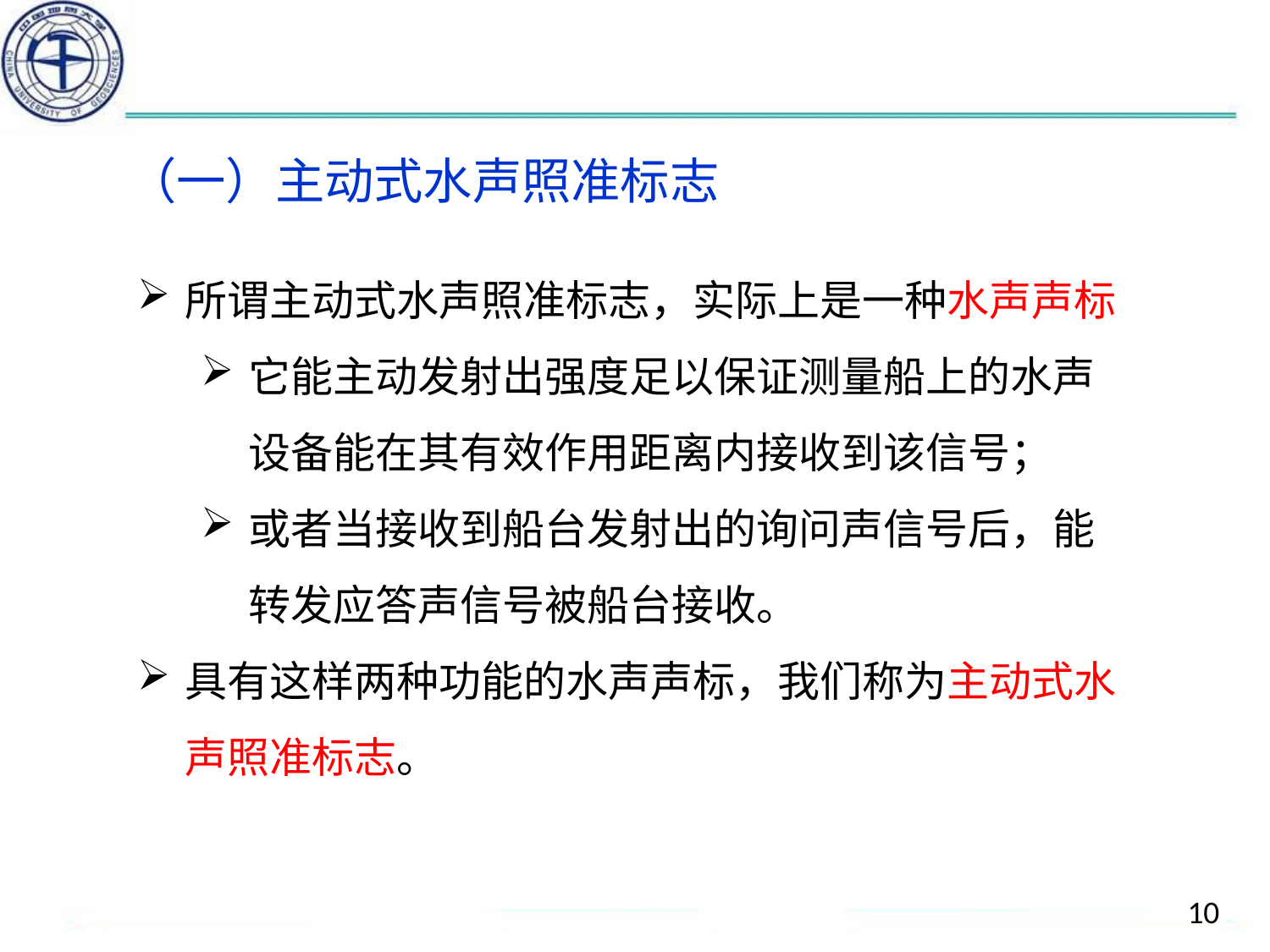

（一）主动式水声照准标志
所谓主动式水声照准标志，实际上是一种水声声标
它能主动发射出强度足以保证测量船上的水声设备能在其有效作用距离内接收到该信号；
或者当接收到船台发射出的询问声信号后，能转发应答声信号被船台接收。
具有这样两种功能的水声声标，我们称为主动式水声照准标志。
10